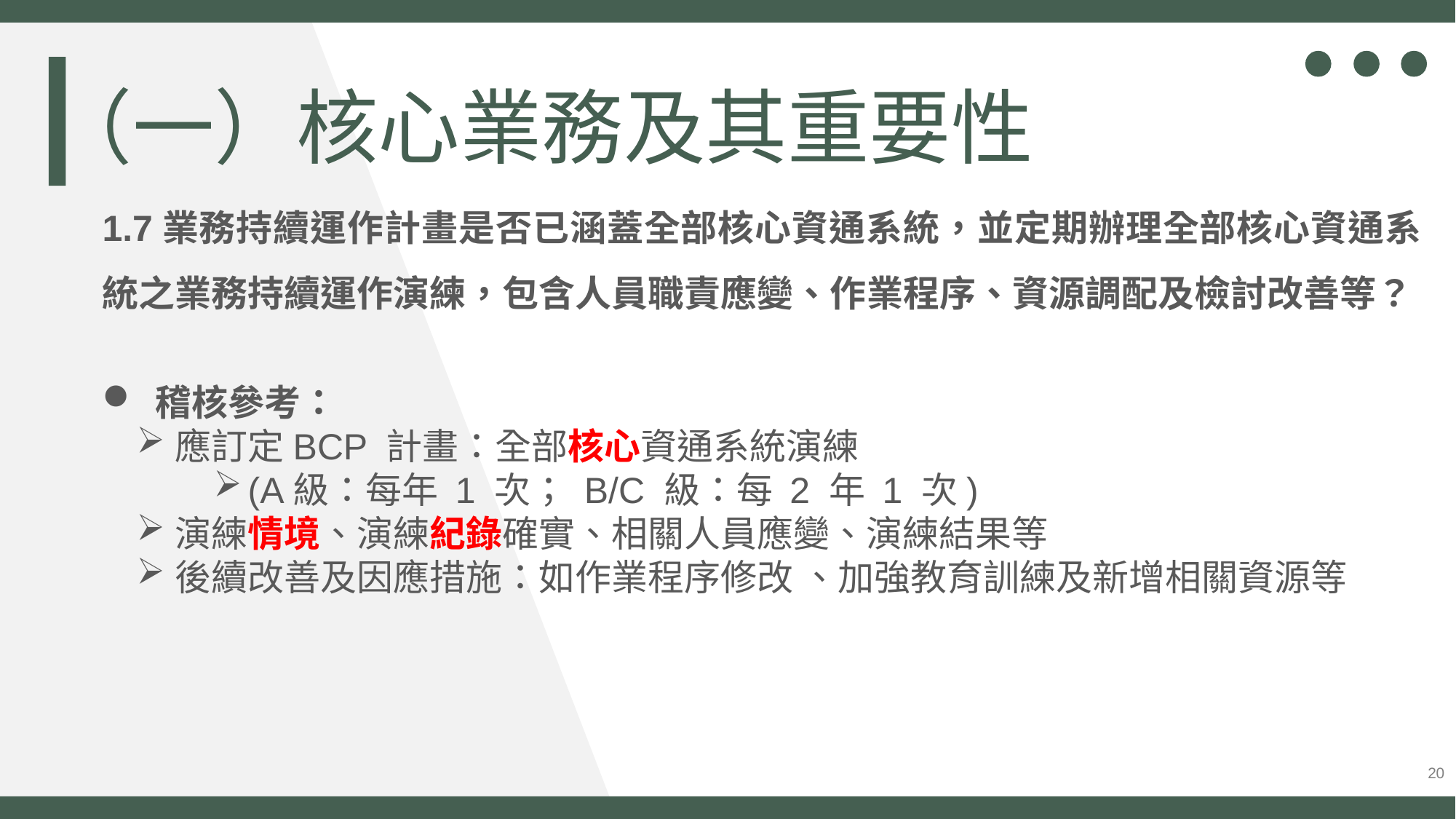

（一）核心業務及其重要性
1.7業務持續運作計畫是否已涵蓋全部核心資通系統，並定期辦理全部核心資通系統之業務持續運作演練，包含人員職責應變、作業程序、資源調配及檢討改善等？

稽核參考：
應訂定BCP 計畫：全部核心資通系統演練
(A級：每年 1 次； B/C 級：每 2 年 1 次)
演練情境、演練紀錄確實、相關人員應變、演練結果等
後續改善及因應措施：如作業程序修改 、加強教育訓練及新增相關資源等
20